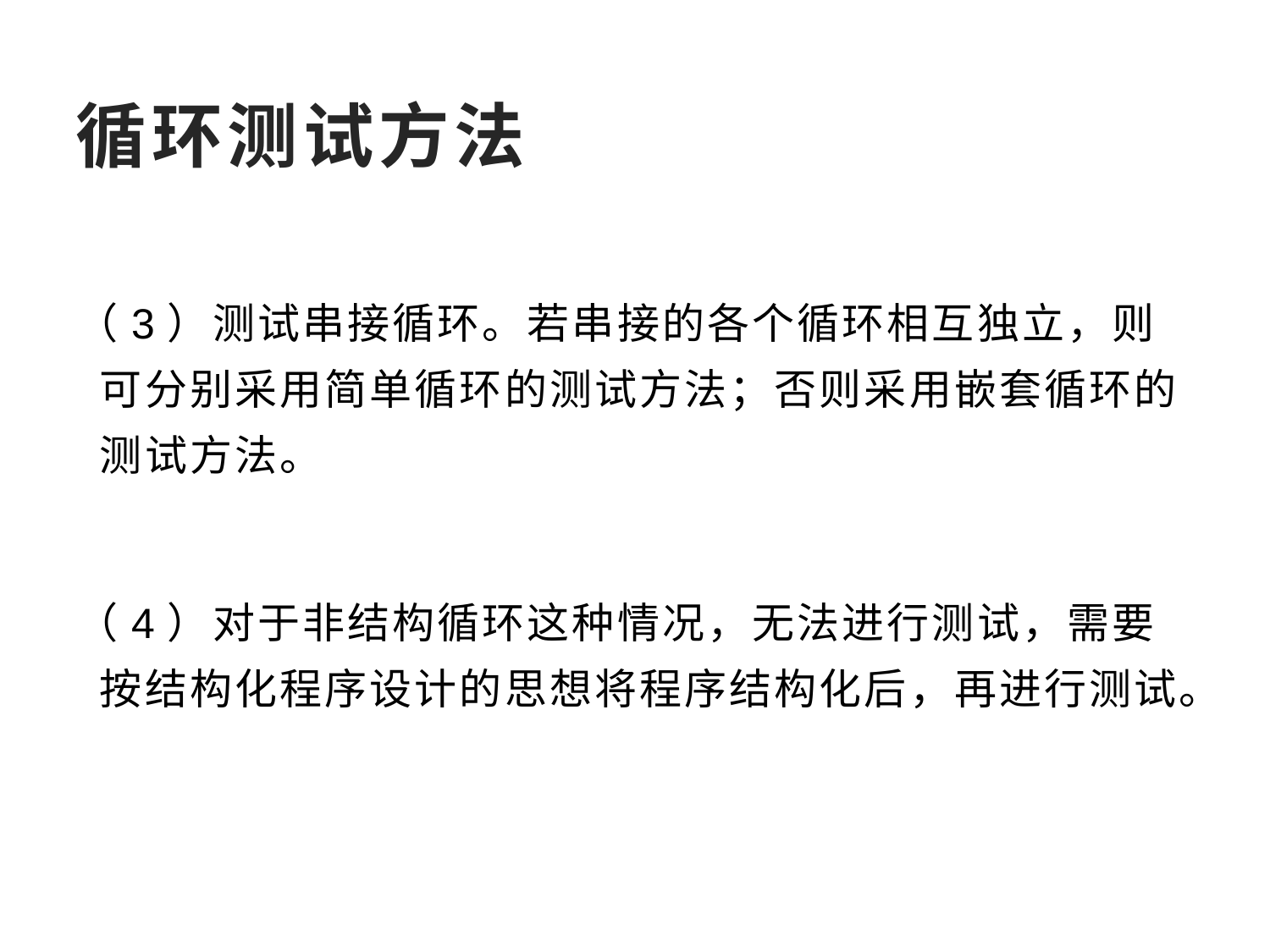

# 循环测试方法

（3）测试串接循环。若串接的各个循环相互独立，则可分别采用简单循环的测试方法；否则采用嵌套循环的测试方法。

（4）对于非结构循环这种情况，无法进行测试，需要按结构化程序设计的思想将程序结构化后，再进行测试。